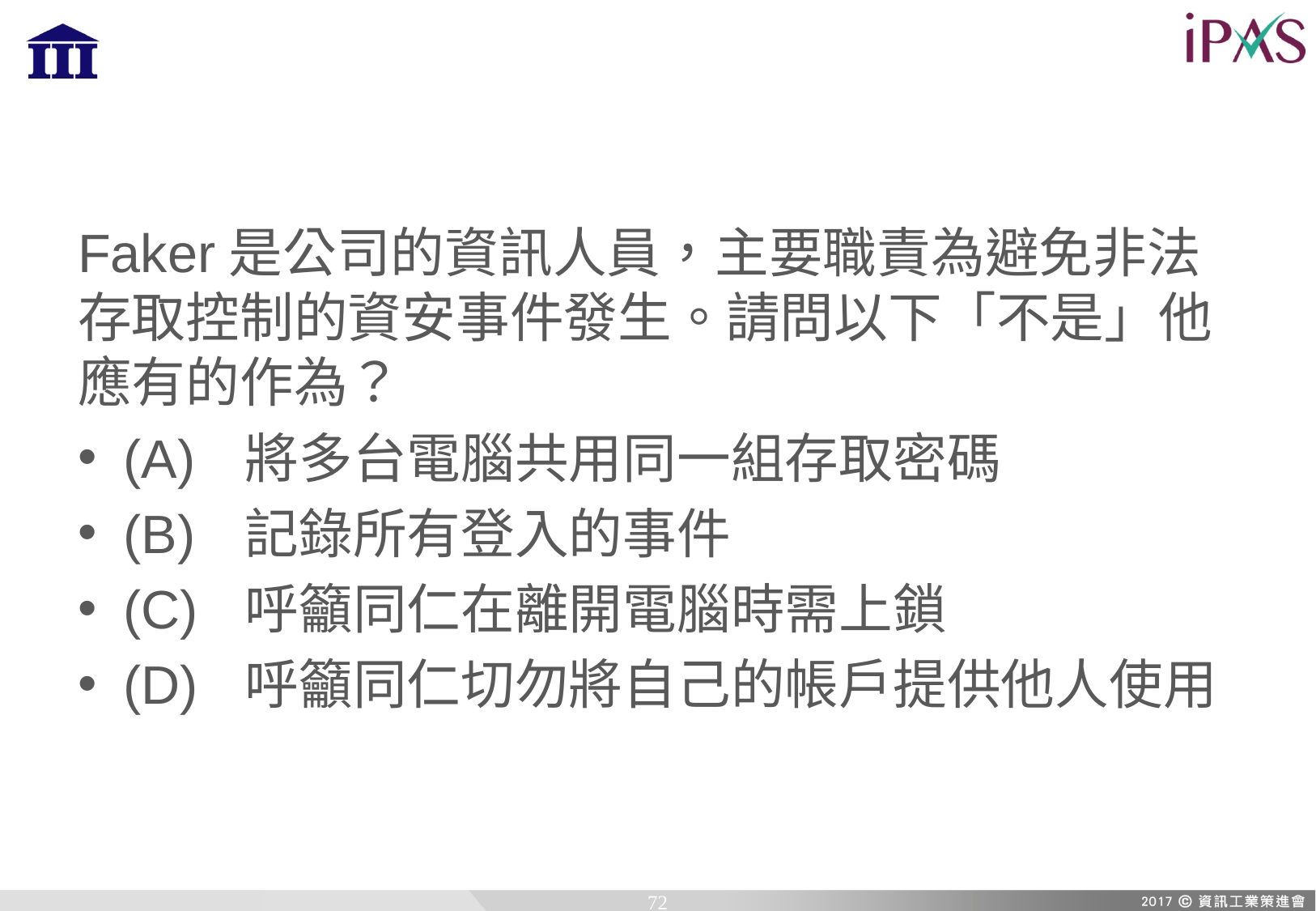

Faker是公司的資訊人員，主要職責為避免非法存取控制的資安事件發生。請問以下「不是」他應有的作為？
(A)	將多台電腦共用同一組存取密碼
(B)	記錄所有登入的事件
(C)	呼籲同仁在離開電腦時需上鎖
(D)	呼籲同仁切勿將自己的帳戶提供他人使用
72